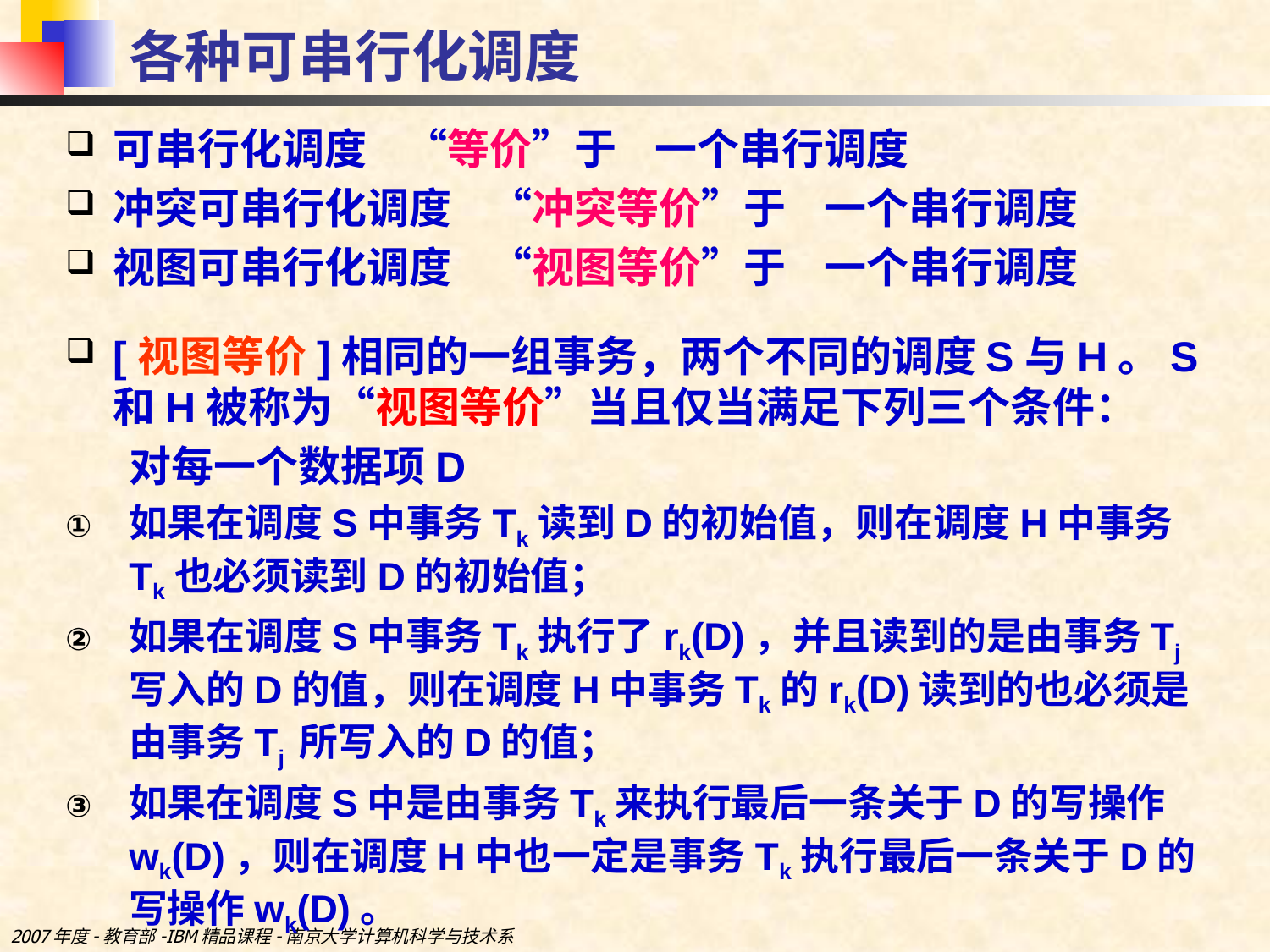

# 各种可串行化调度
可串行化调度    “等价”于    一个串行调度
冲突可串行化调度    “冲突等价”于    一个串行调度
视图可串行化调度    “视图等价”于    一个串行调度

[视图等价]相同的一组事务，两个不同的调度S与H。S和H被称为“视图等价”当且仅当满足下列三个条件：
对每一个数据项D
如果在调度S中事务Tk读到D的初始值，则在调度H中事务Tk也必须读到D的初始值；
如果在调度S中事务Tk执行了rk(D)，并且读到的是由事务Tj写入的D的值，则在调度H中事务Tk的rk(D)读到的也必须是由事务Tj 所写入的D的值；
如果在调度S中是由事务Tk来执行最后一条关于D的写操作wk(D)，则在调度H中也一定是事务Tk执行最后一条关于D的写操作wk(D)。